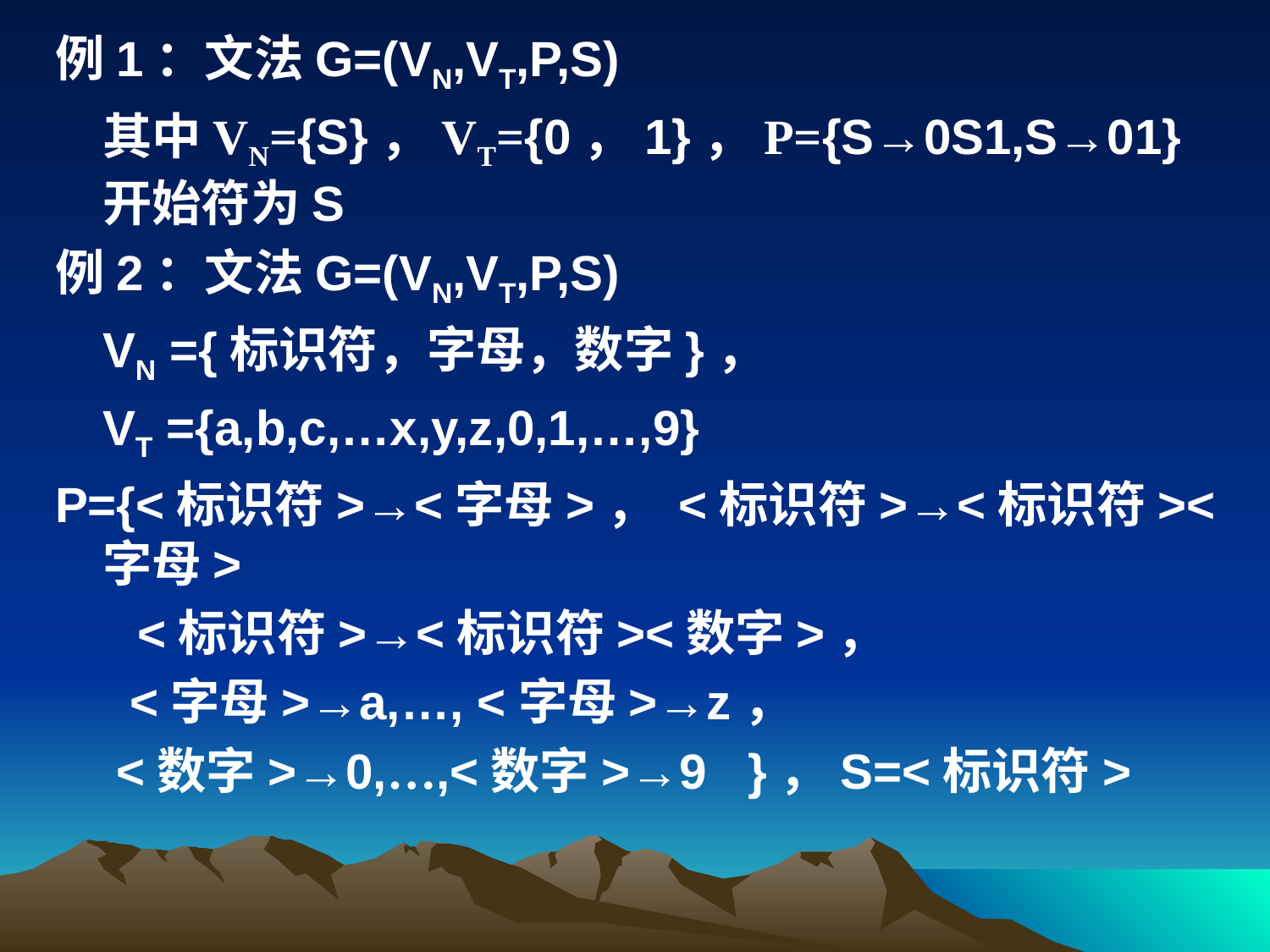

例1：文法G=(VN,VT,P,S)
	其中VN={S}，VT={0，1}，P={S→0S1,S→01}开始符为S
例2：文法G=(VN,VT,P,S)
	VN ={标识符，字母，数字}，
	VT ={a,b,c,…x,y,z,0,1,…,9}
P={<标识符>→<字母>， <标识符>→<标识符><字母>
      <标识符>→<标识符><数字>，
	  <字母>→a,…, <字母>→z，
	 <数字>→0,…,<数字>→9   }，S=<标识符>